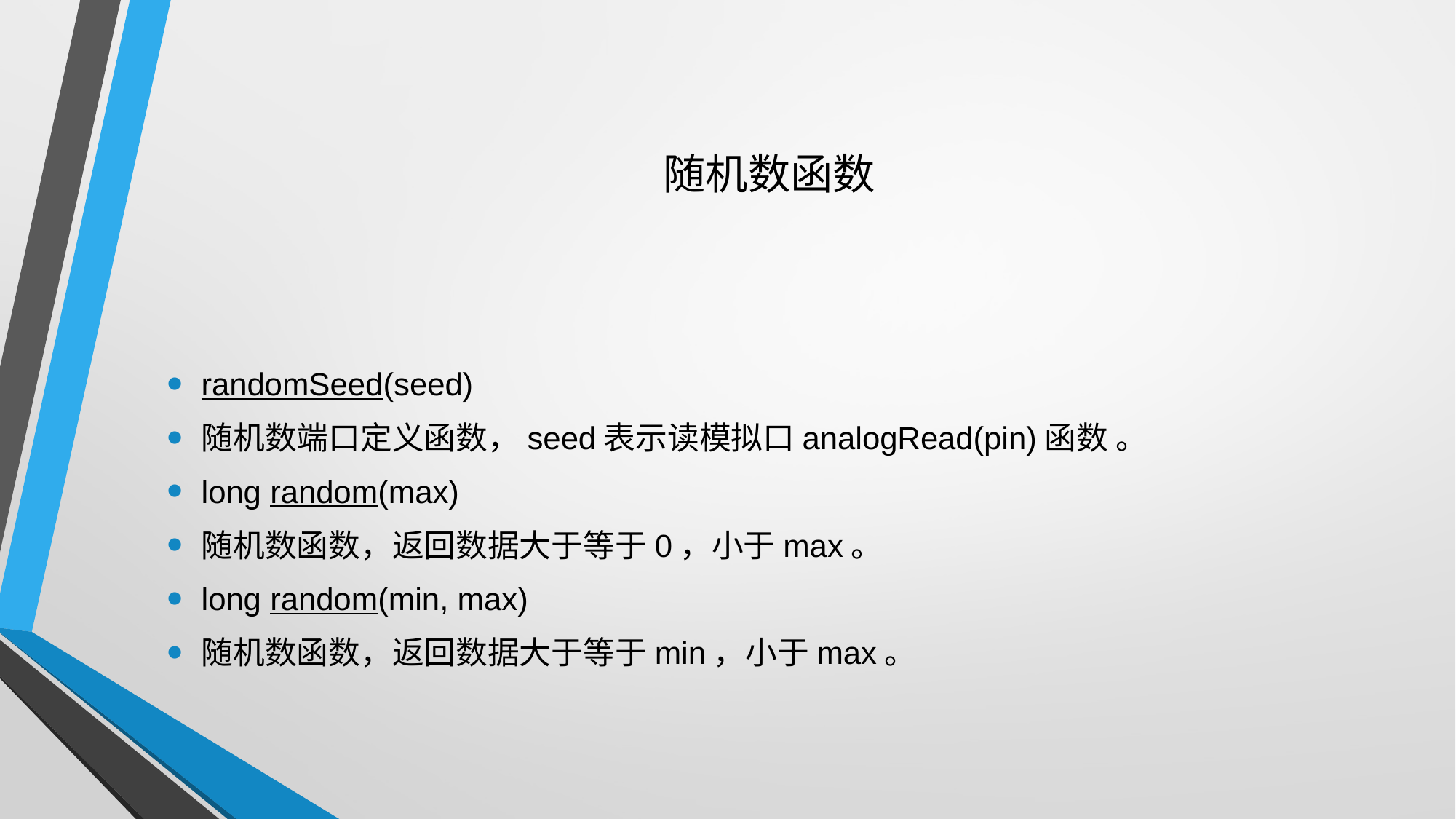

# 随机数函数
randomSeed(seed)
随机数端口定义函数，seed表示读模拟口analogRead(pin)函数 。
long random(max)
随机数函数，返回数据大于等于0，小于max。
long random(min, max)
随机数函数，返回数据大于等于min，小于max。